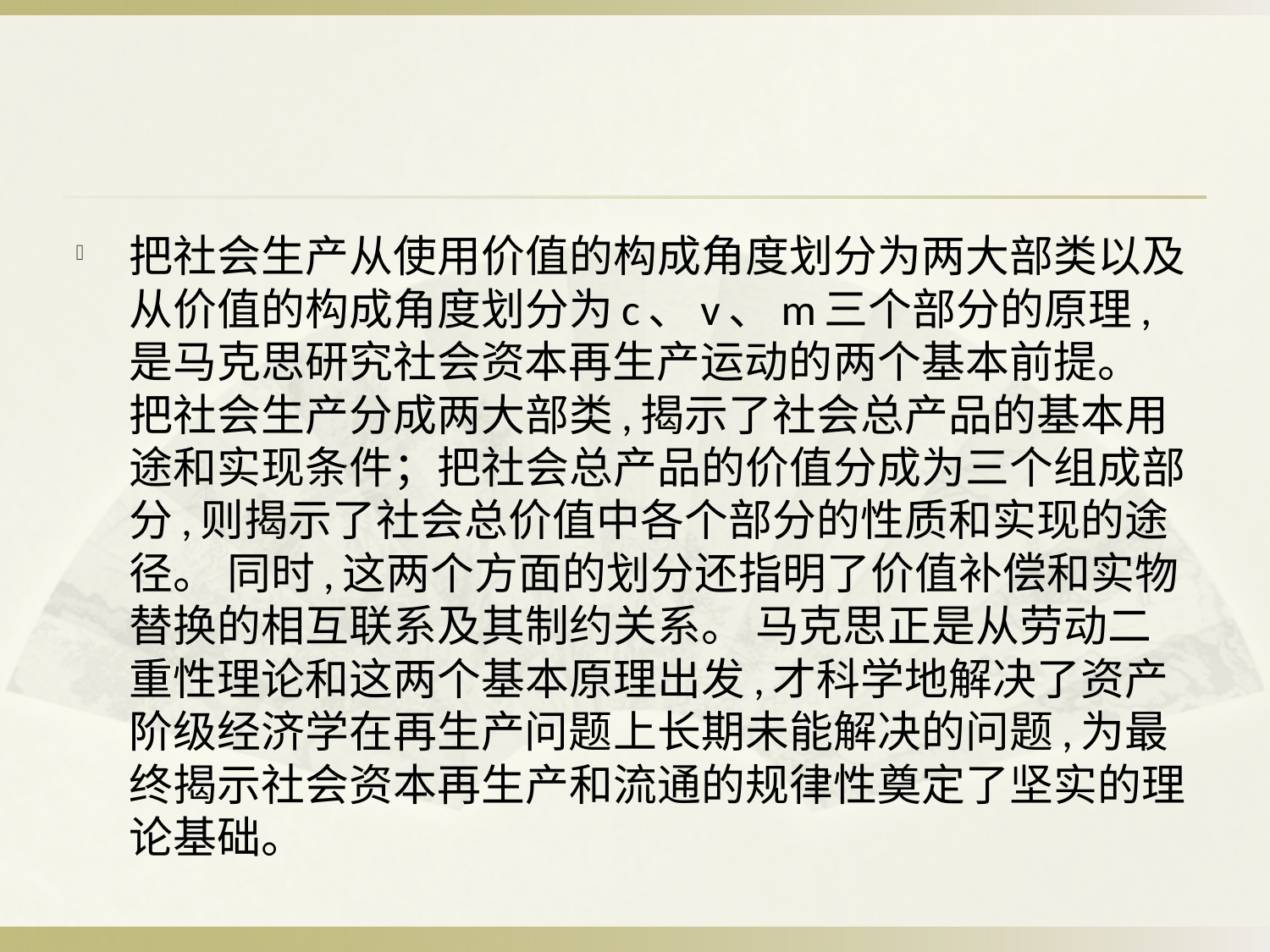

#
把社会生产从使用价值的构成角度划分为两大部类以及从价值的构成角度划分为c、v、m三个部分的原理,是马克思研究社会资本再生产运动的两个基本前提。 把社会生产分成两大部类,揭示了社会总产品的基本用途和实现条件；把社会总产品的价值分成为三个组成部分,则揭示了社会总价值中各个部分的性质和实现的途径。 同时,这两个方面的划分还指明了价值补偿和实物替换的相互联系及其制约关系。 马克思正是从劳动二重性理论和这两个基本原理出发,才科学地解决了资产阶级经济学在再生产问题上长期未能解决的问题,为最终揭示社会资本再生产和流通的规律性奠定了坚实的理论基础。